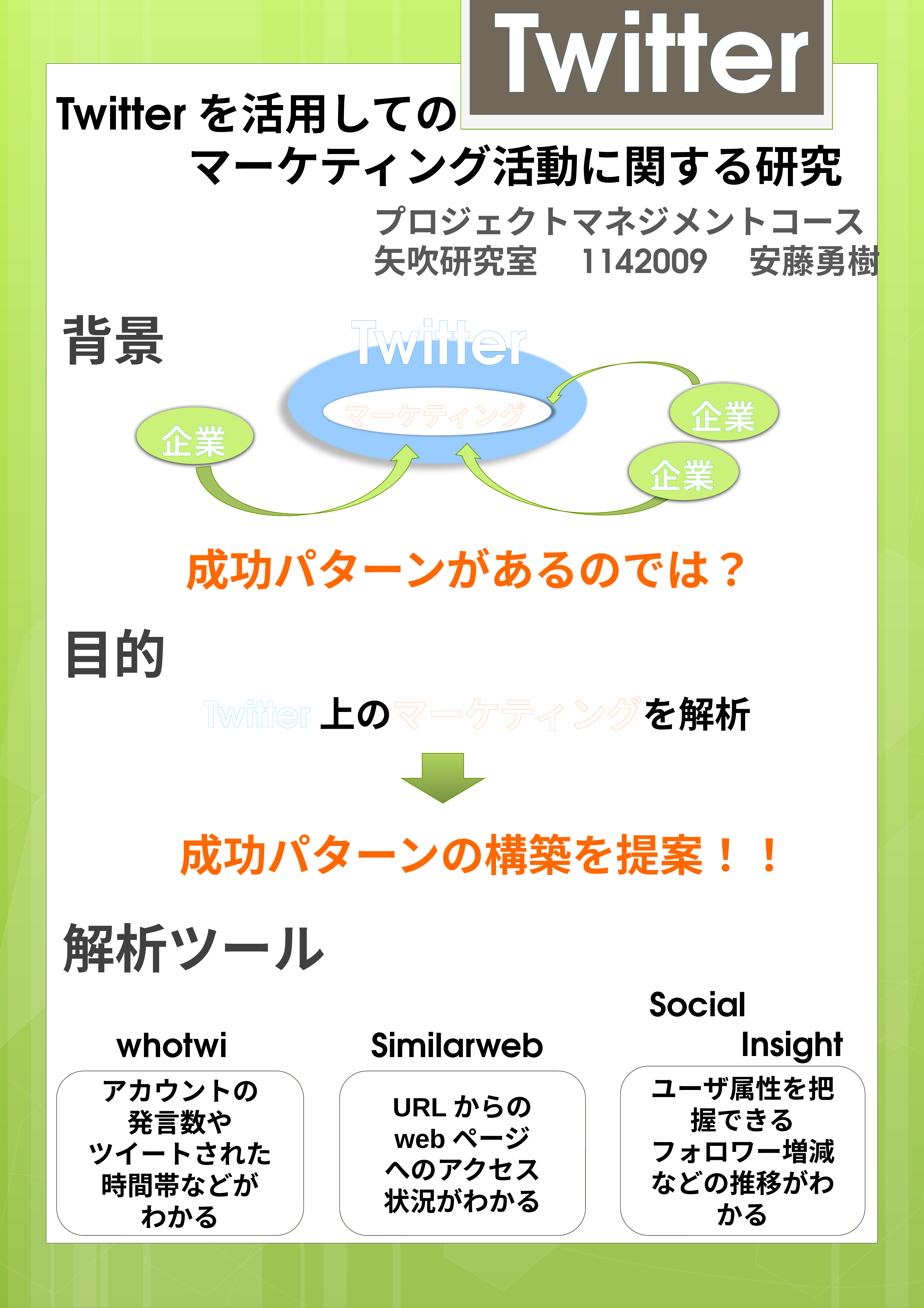

Twitter
Twitterを活用しての
　　　マーケティング活動に関する研究
プロジェクトマネジメントコース
矢吹研究室　1142009　安藤勇樹
Twitter

企業
マーケティング

企業

企業

背景
成功パターンがあるのでは？
目的
Twitter上のマーケティングを解析

成功パターンの構築を提案！！
解析ツール
 Social
      　 Insight
whotwi
Similarweb
ユーザ属性を把握できる
フォロワー増減などの推移がわかる
アカウントの
発言数や
ツイートされた
時間帯などが
わかる
URLからの
webページ
へのアクセス
状況がわかる